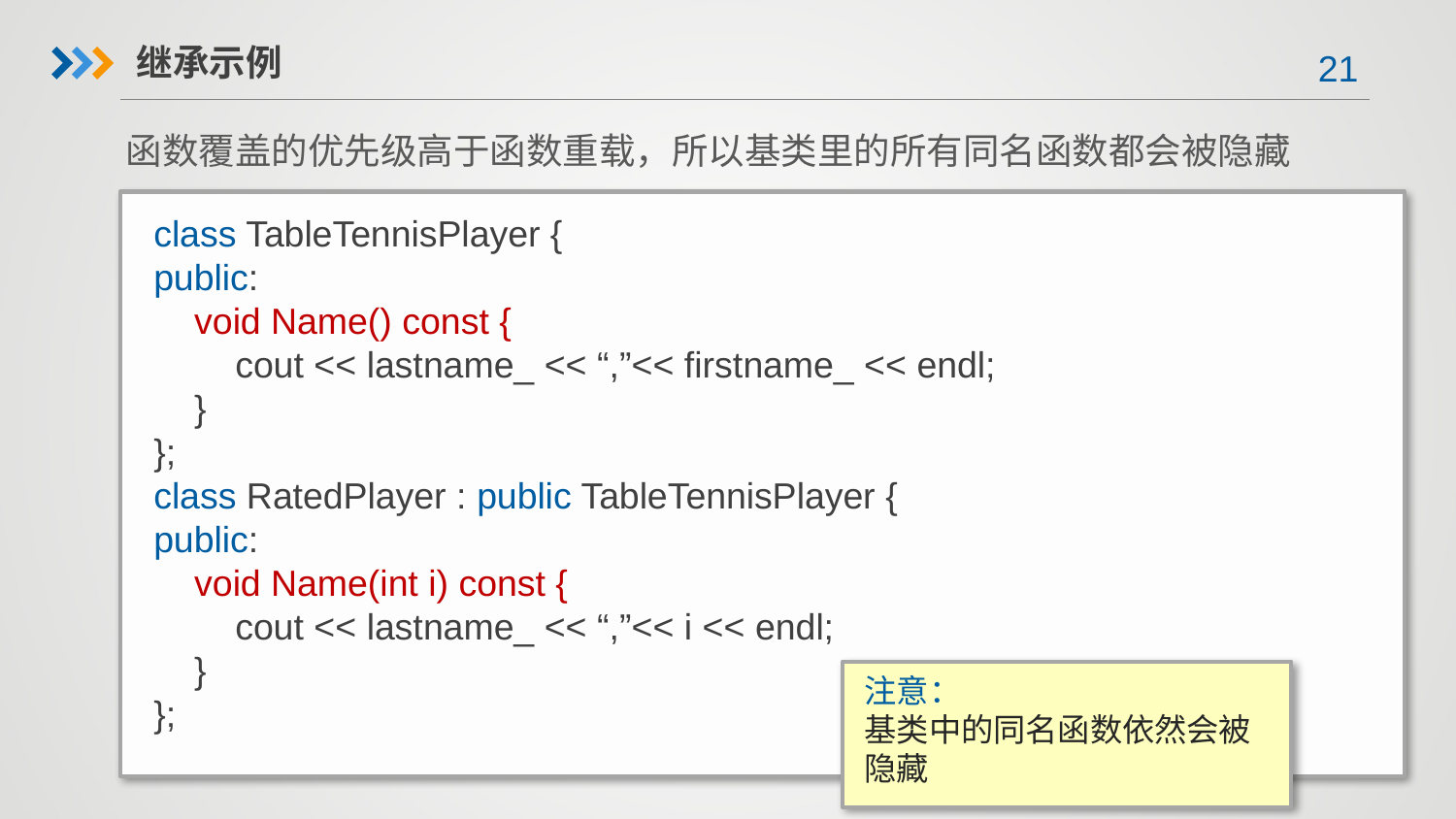

继承示例
函数覆盖的优先级高于函数重载，所以基类里的所有同名函数都会被隐藏

class TableTennisPlayer {
public:
    void Name() const {
        cout << lastname_ << “,”<< firstname_ << endl;
    }
};
class RatedPlayer : public TableTennisPlayer {
public:
    void Name(int i) const {
        cout << lastname_ << “,”<< i << endl;
    }
};

注意：
基类中的同名函数依然会被隐藏